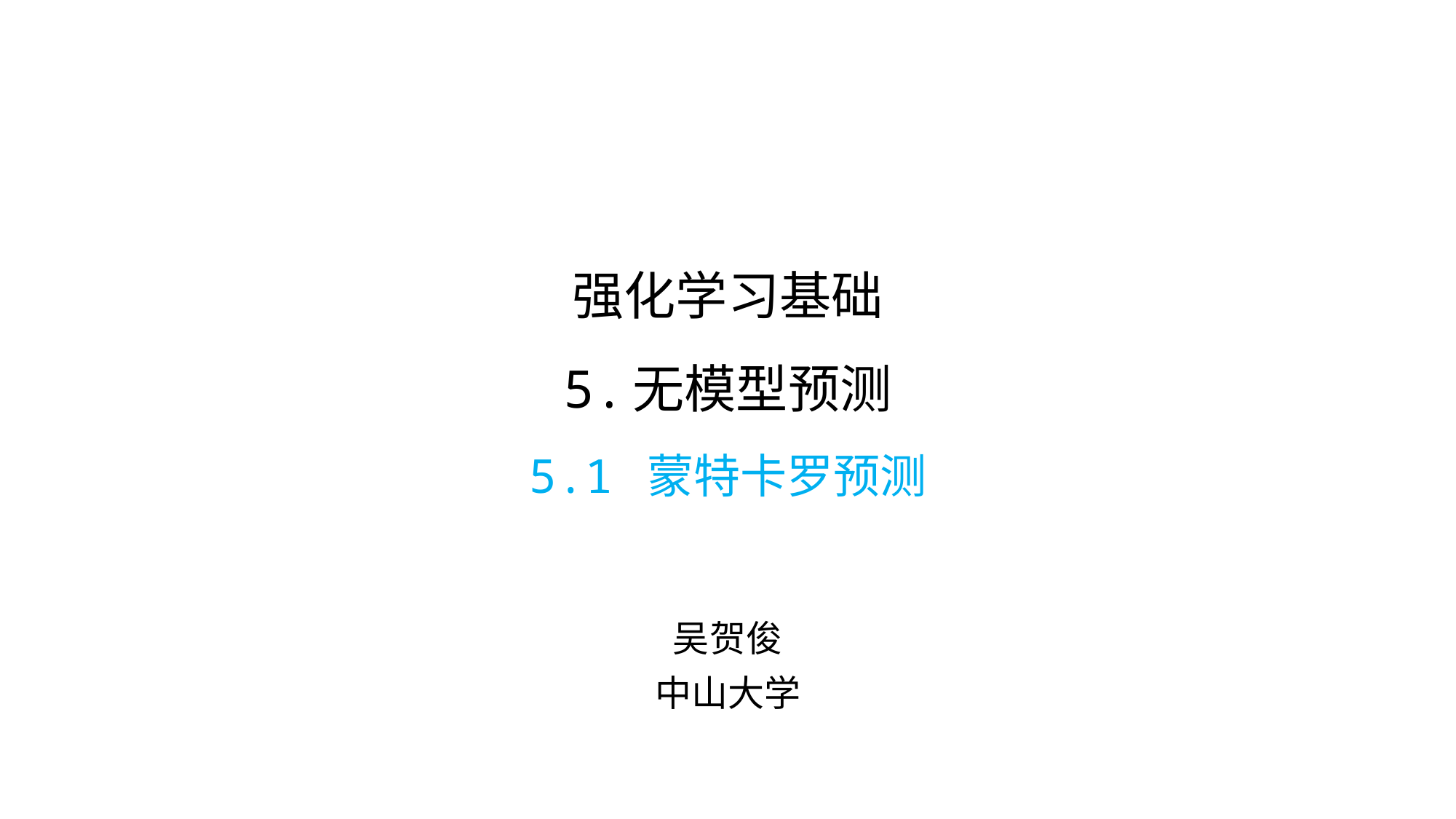

# 强化学习基础 5.无模型预测 5.1 蒙特卡罗预测

吴贺俊
中山大学